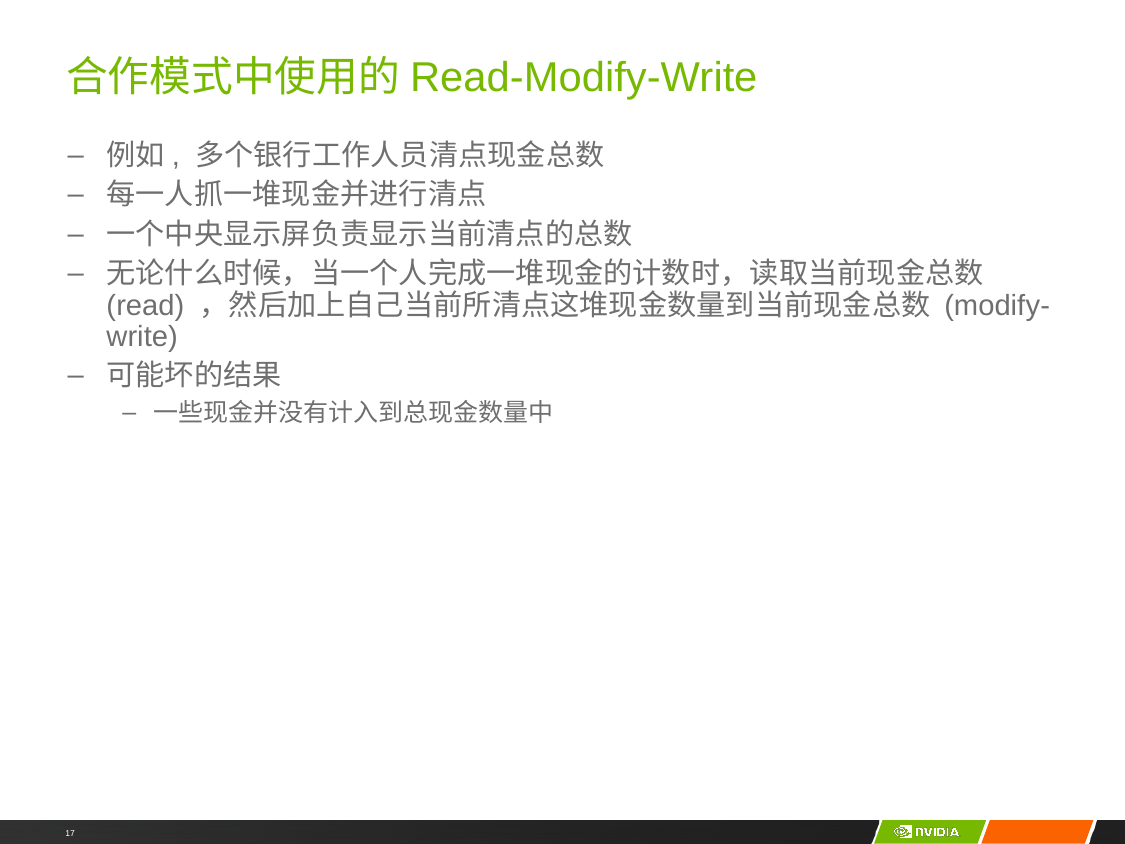

# 合作模式中使用的Read-Modify-Write
例如, 多个银行工作人员清点现金总数
每一人抓一堆现金并进行清点
一个中央显示屏负责显示当前清点的总数
无论什么时候，当一个人完成一堆现金的计数时，读取当前现金总数 (read) ，然后加上自己当前所清点这堆现金数量到当前现金总数 (modify-write)
可能坏的结果
一些现金并没有计入到总现金数量中